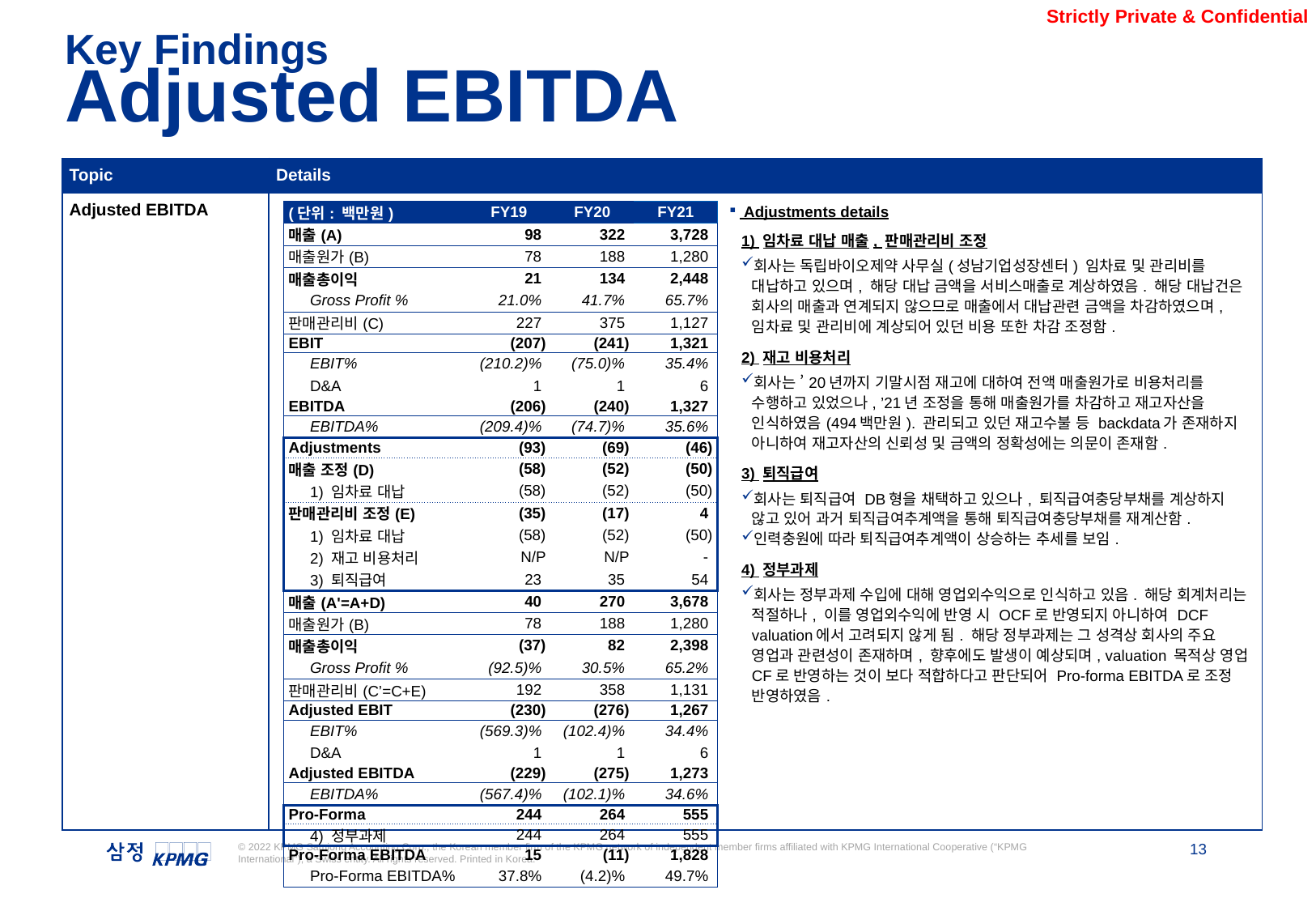

Key Findings
Adjusted EBITDA
| Topic | Details |
| --- | --- |
| Adjusted EBITDA | Adjustments details 1) 임차료 대납 매출, 판매관리비 조정 회사는 독립바이오제약 사무실(성남기업성장센터) 임차료 및 관리비를 대납하고 있으며, 해당 대납 금액을 서비스매출로 계상하였음. 해당 대납건은 회사의 매출과 연계되지 않으므로 매출에서 대납관련 금액을 차감하였으며, 임차료 및 관리비에 계상되어 있던 비용 또한 차감 조정함. 2) 재고 비용처리 회사는 ’20년까지 기말시점 재고에 대하여 전액 매출원가로 비용처리를 수행하고 있었으나, ’21년 조정을 통해 매출원가를 차감하고 재고자산을 인식하였음(494백만원). 관리되고 있던 재고수불 등 backdata가 존재하지 아니하여 재고자산의 신뢰성 및 금액의 정확성에는 의문이 존재함. 3) 퇴직급여 회사는 퇴직급여 DB형을 채택하고 있으나, 퇴직급여충당부채를 계상하지 않고 있어 과거 퇴직급여추계액을 통해 퇴직급여충당부채를 재계산함. 인력충원에 따라 퇴직급여추계액이 상승하는 추세를 보임. 4) 정부과제 회사는 정부과제 수입에 대해 영업외수익으로 인식하고 있음. 해당 회계처리는 적절하나, 이를 영업외수익에 반영 시 OCF로 반영되지 아니하여 DCF valuation에서 고려되지 않게 됨. 해당 정부과제는 그 성격상 회사의 주요 영업과 관련성이 존재하며, 향후에도 발생이 예상되며, valuation 목적상 영업CF로 반영하는 것이 보다 적합하다고 판단되어 Pro-forma EBITDA로 조정 반영하였음. |
| (단위: 백만원) |  | FY19 | FY20 | FY21 |
| --- | --- | --- | --- | --- |
| 매출(A) |  | 98 | 322 | 3,728 |
| 매출원가(B) |  | 78 | 188 | 1,280 |
| 매출총이익 |  | 21 | 134 | 2,448 |
|  | Gross Profit % | 21.0% | 41.7% | 65.7% |
| 판매관리비(C) |  | 227 | 375 | 1,127 |
| EBIT |  | (207) | (241) | 1,321 |
|  | EBIT% | (210.2)% | (75.0)% | 35.4% |
|  | D&A | 1 | 1 | 6 |
| EBITDA |  | (206) | (240) | 1,327 |
|  | EBITDA% | (209.4)% | (74.7)% | 35.6% |
| Adjustments |  | (93) | (69) | (46) |
| 매출 조정(D) |  | (58) | (52) | (50) |
|  | 1) 임차료 대납 | (58) | (52) | (50) |
| 판매관리비 조정(E) |  | (35) | (17) | 4 |
|  | 1) 임차료 대납 | (58) | (52) | (50) |
|  | 2) 재고 비용처리 | N/P | N/P | - |
|  | 3) 퇴직급여 | 23 | 35 | 54 |
| 매출(A'=A+D) |  | 40 | 270 | 3,678 |
| 매출원가(B) |  | 78 | 188 | 1,280 |
| 매출총이익 |  | (37) | 82 | 2,398 |
|  | Gross Profit % | (92.5)% | 30.5% | 65.2% |
| 판매관리비(C’=C+E) |  | 192 | 358 | 1,131 |
| Adjusted EBIT |  | (230) | (276) | 1,267 |
|  | EBIT% | (569.3)% | (102.4)% | 34.4% |
|  | D&A | 1 | 1 | 6 |
| Adjusted EBITDA |  | (229) | (275) | 1,273 |
|  | EBITDA% | (567.4)% | (102.1)% | 34.6% |
| Pro-Forma |  | 244 | 264 | 555 |
|  | 4) 정부과제 | 244 | 264 | 555 |
| Pro-Forma EBITDA |  | 15 | (11) | 1,828 |
|  | Pro-Forma EBITDA% | 37.8% | (4.2)% | 49.7% |